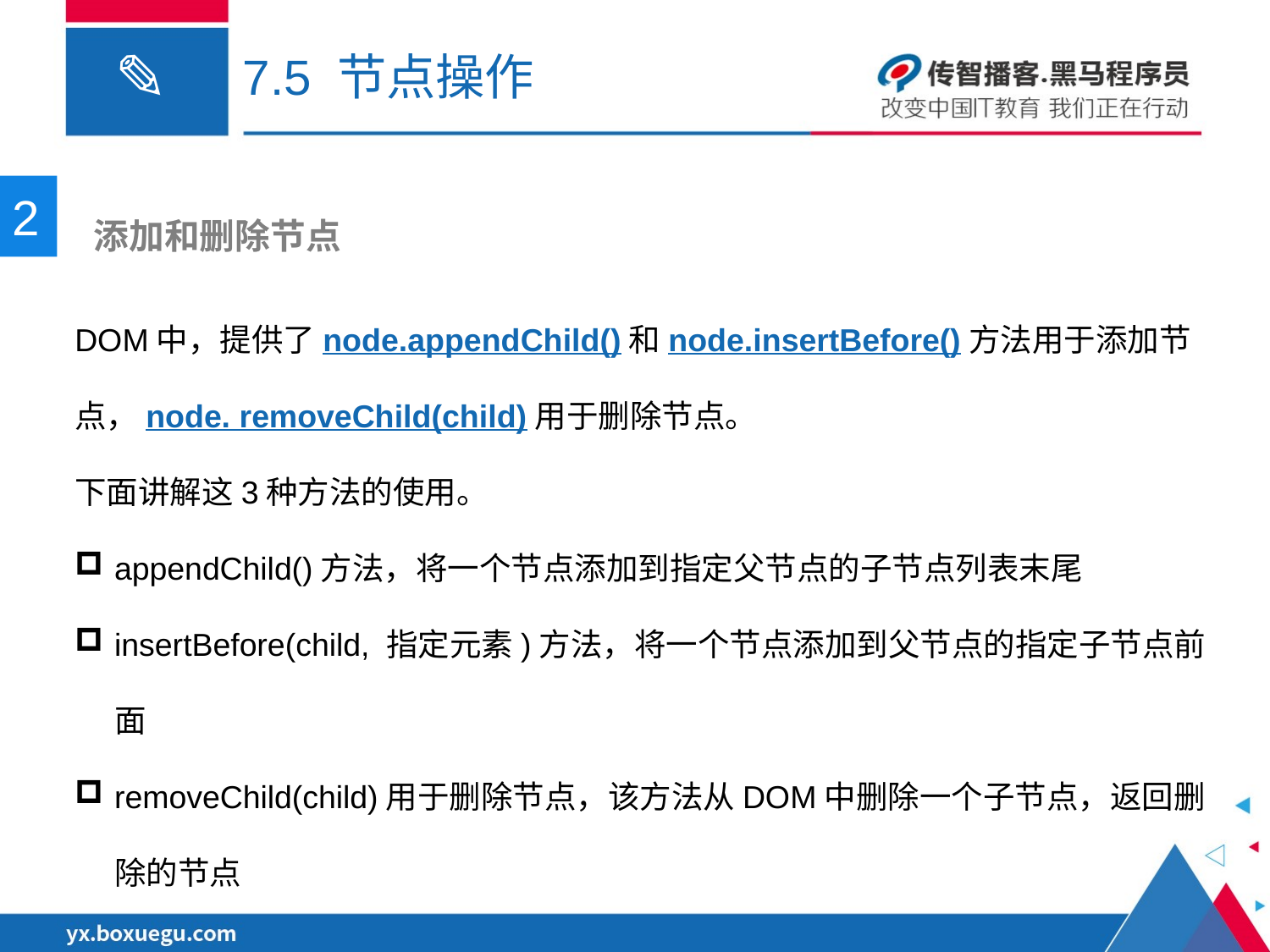

# 7.5 节点操作

2
  添加和删除节点
DOM中，提供了node.appendChild()和node.insertBefore()方法用于添加节点，node. removeChild(child)用于删除节点。
下面讲解这3种方法的使用。
appendChild()方法，将一个节点添加到指定父节点的子节点列表末尾
insertBefore(child, 指定元素)方法，将一个节点添加到父节点的指定子节点前面
removeChild(child)用于删除节点，该方法从DOM中删除一个子节点，返回删除的节点